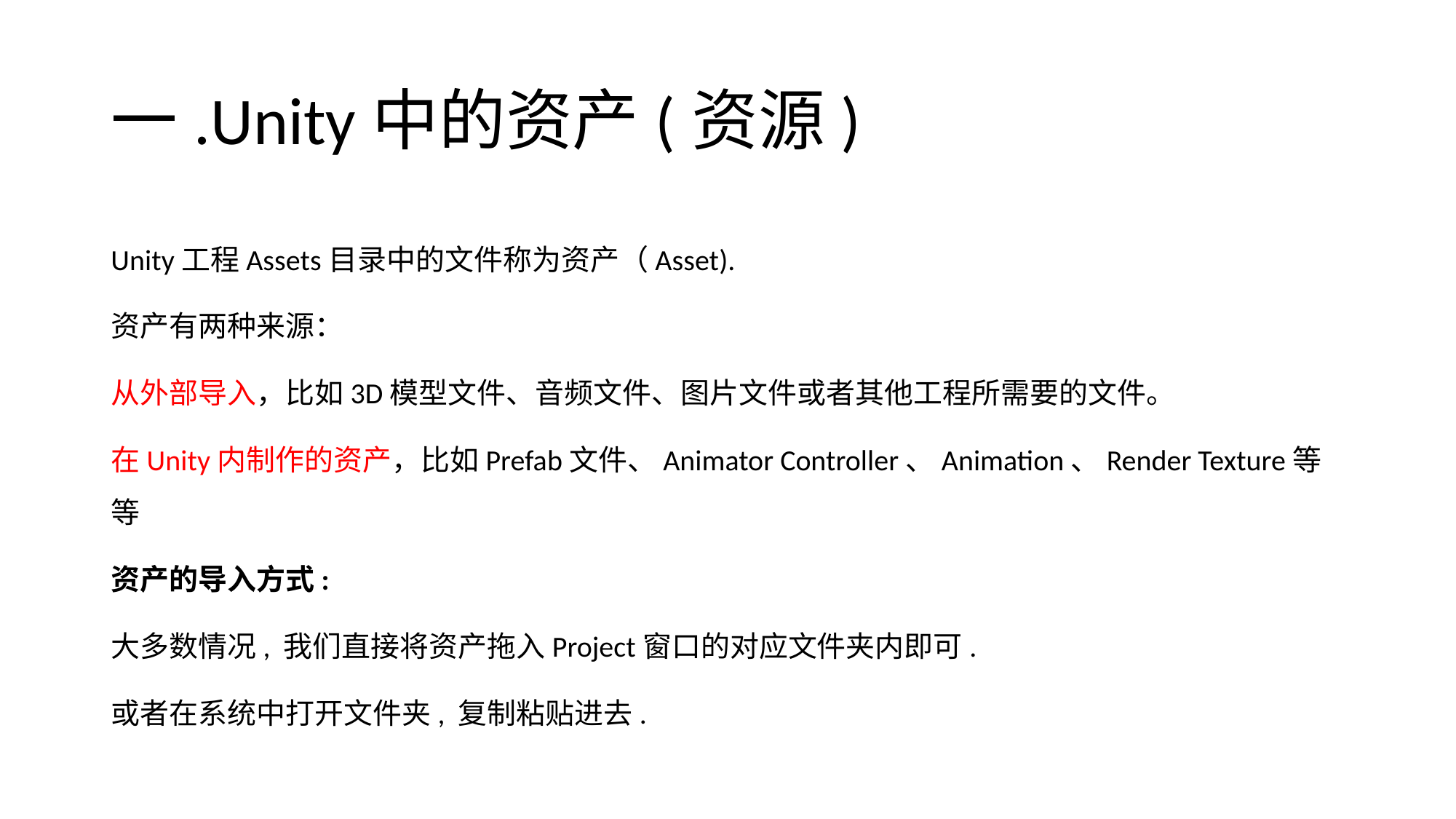

# 一.Unity中的资产(资源)
Unity工程Assets目录中的文件称为资产（Asset).
资产有两种来源：
从外部导入，比如3D模型文件、音频文件、图片文件或者其他工程所需要的文件。
在Unity内制作的资产，比如Prefab文件、Animator Controller、Animation、Render Texture等等
资产的导入方式:
大多数情况, 我们直接将资产拖入Project窗口的对应文件夹内即可.
或者在系统中打开文件夹, 复制粘贴进去.